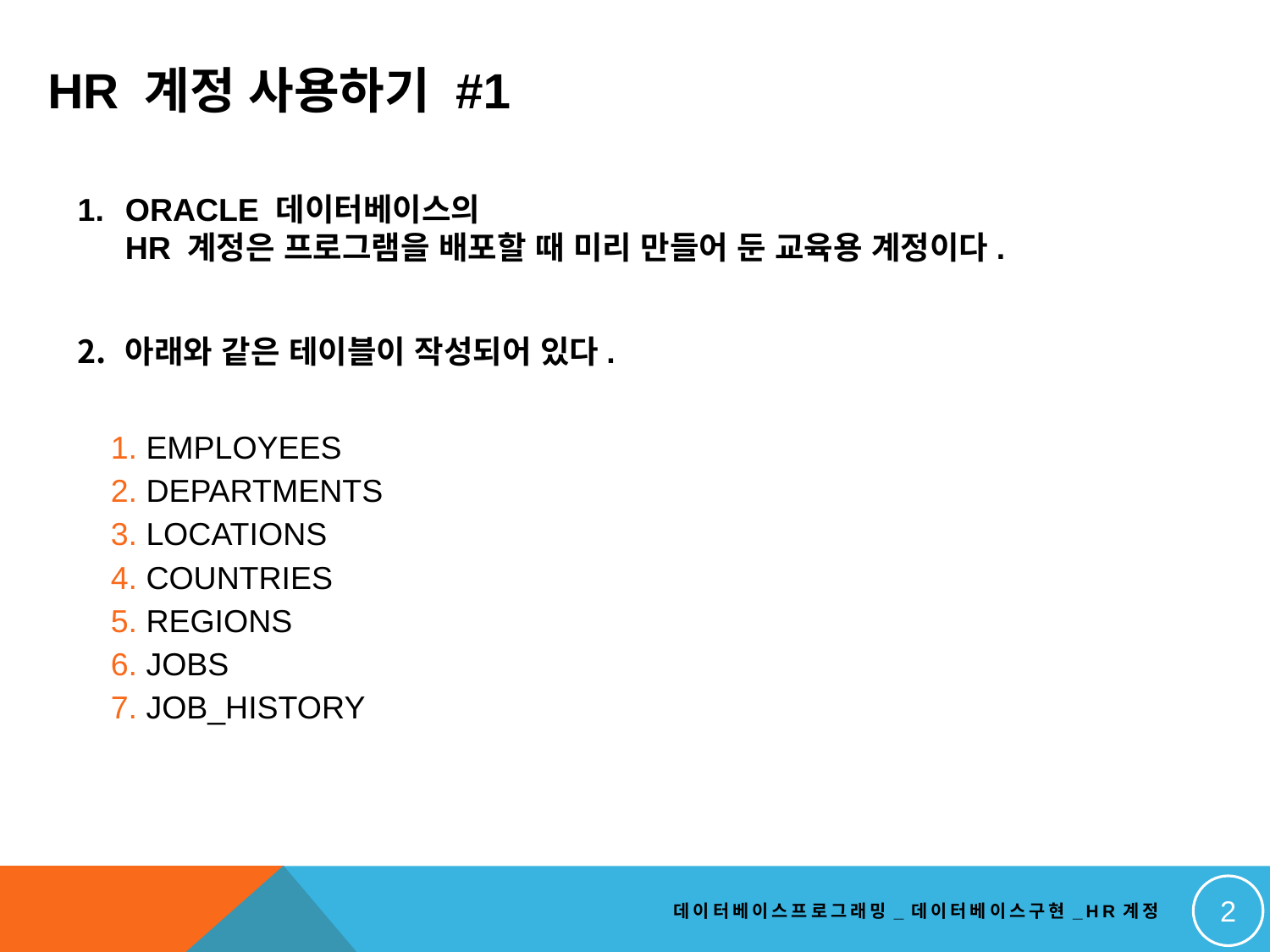

# HR 계정 사용하기 #1
ORACLE 데이터베이스의
HR 계정은 프로그램을 배포할 때 미리 만들어 둔 교육용 계정이다.

아래와 같은 테이블이 작성되어 있다.

 EMPLOYEES
 DEPARTMENTS
 LOCATIONS
 COUNTRIES
 REGIONS
 JOBS
 JOB_HISTORY
2
데이터베이스프로그래밍_데이터베이스구현_HR계정